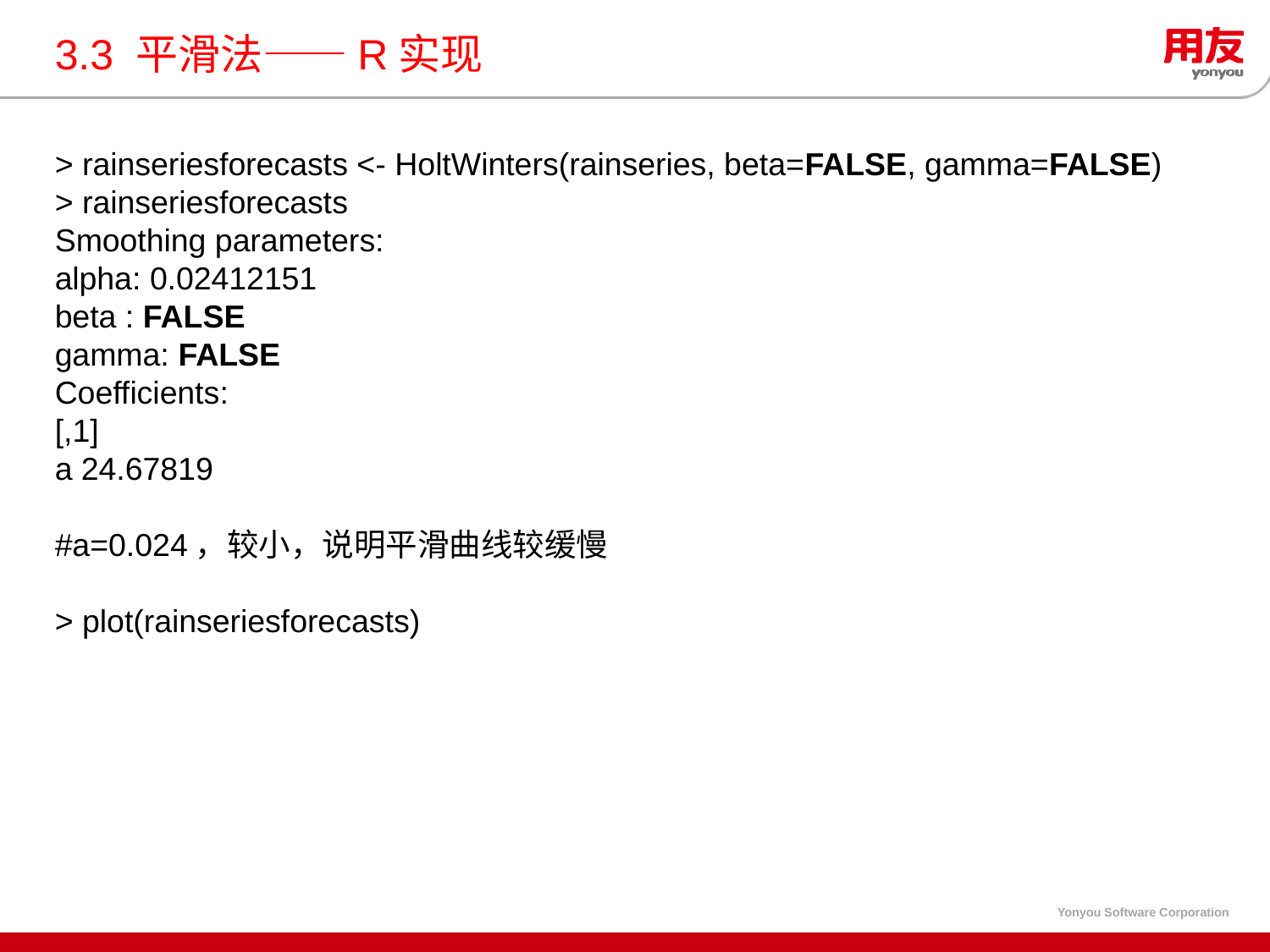

# 3.3 平滑法——R实现
> rainseriesforecasts <- HoltWinters(rainseries, beta=FALSE, gamma=FALSE)
> rainseriesforecasts
Smoothing parameters:
alpha: 0.02412151
beta : FALSE
gamma: FALSE
Coefficients:
[,1]
a 24.67819

#a=0.024，较小，说明平滑曲线较缓慢

> plot(rainseriesforecasts)